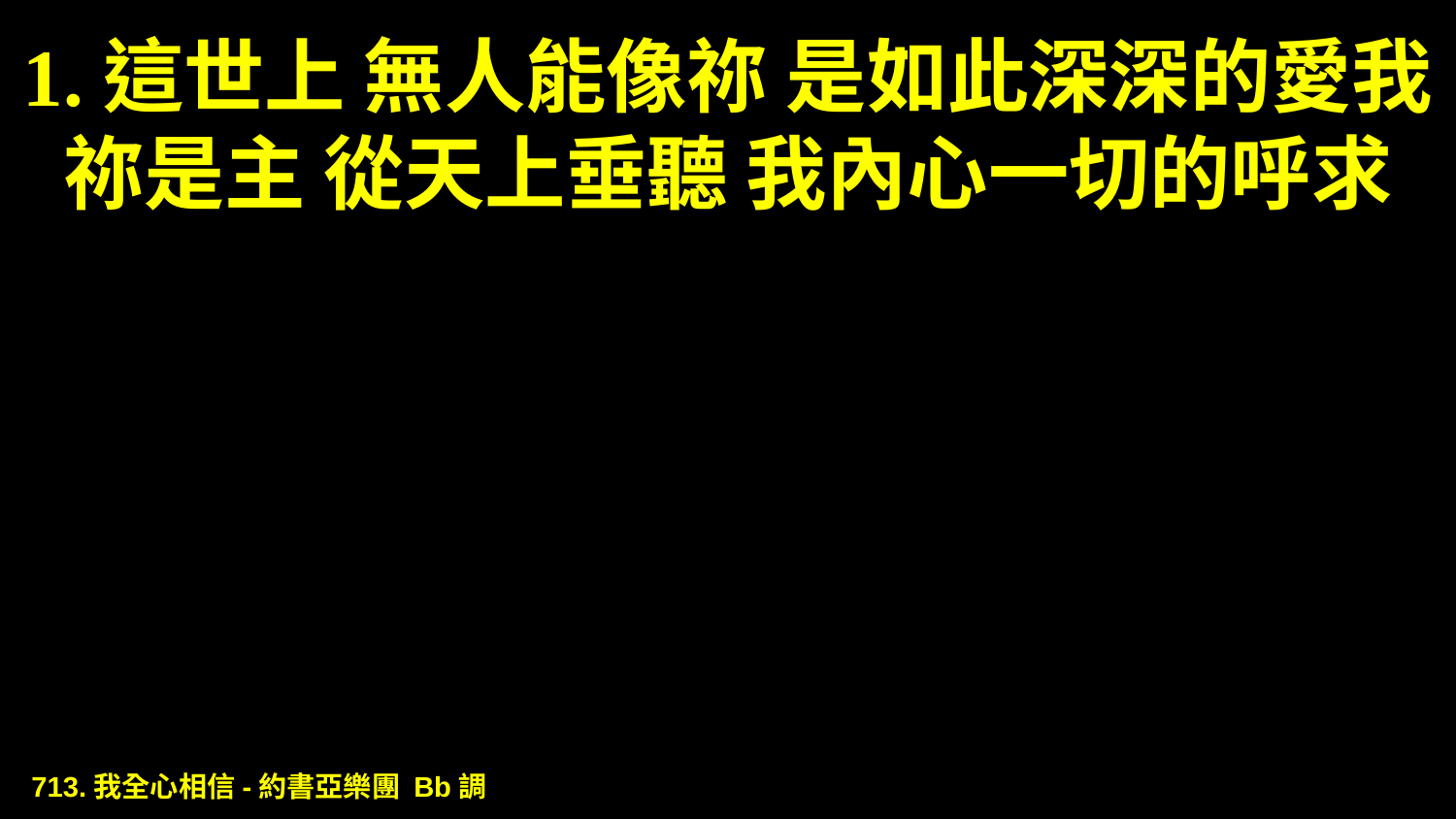

# 1.這世上 無人能像祢 是如此深深的愛我 祢是主 從天上垂聽 我內心一切的呼求
713.我全心相信-約書亞樂團 Bb調